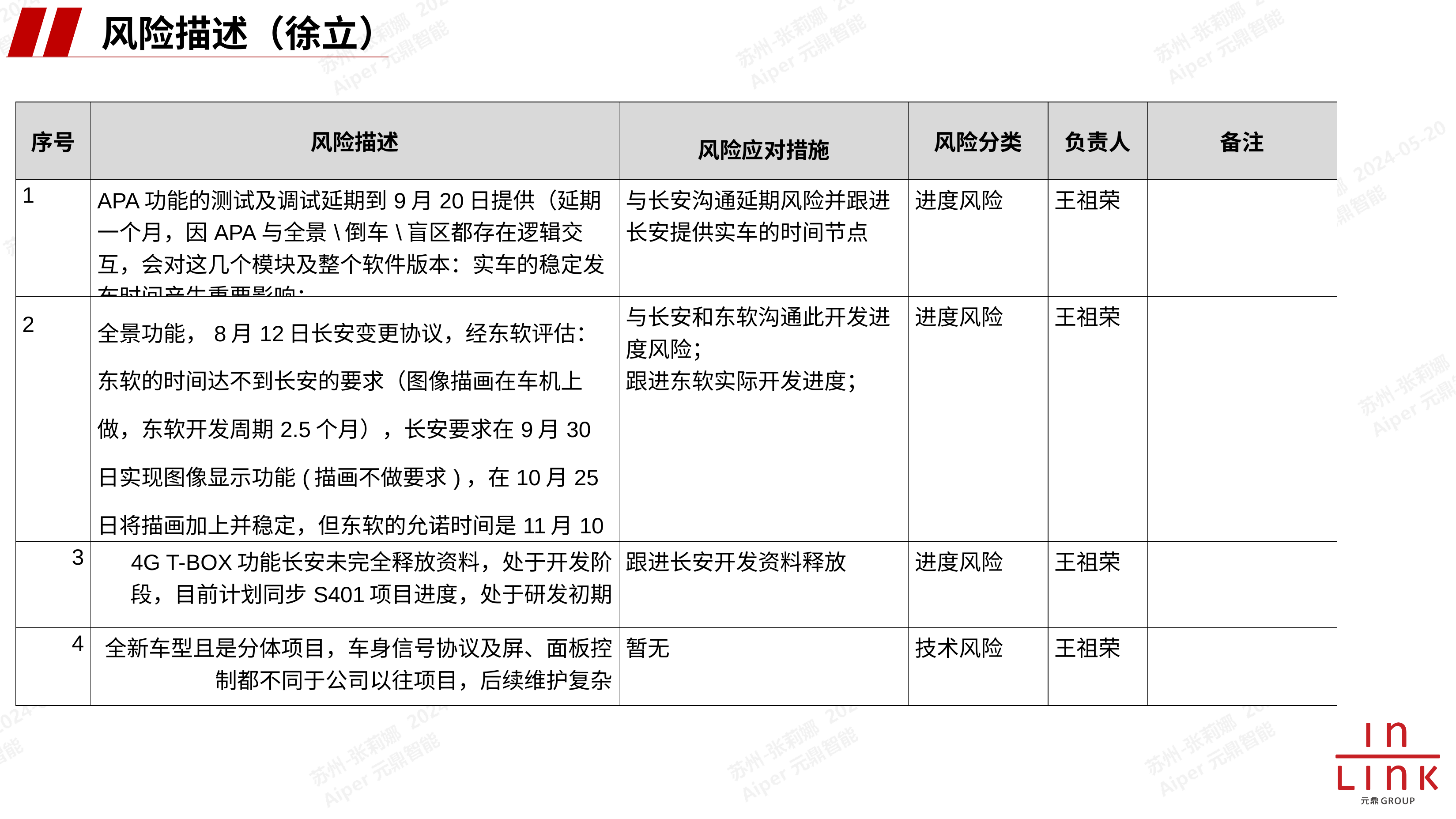

风险描述（徐立）
| 序号 | 风险描述 | 风险应对措施 | 风险分类 | 负责人 | 备注 |
| --- | --- | --- | --- | --- | --- |
| 1 | APA功能的测试及调试延期到9月20日提供（延期一个月，因APA与全景\倒车\盲区都存在逻辑交互，会对这几个模块及整个软件版本：实车的稳定发布时间产生重要影响； | 与长安沟通延期风险并跟进长安提供实车的时间节点 | 进度风险 | 王祖荣 |  |
| 2 | 全景功能，8月12日长安变更协议，经东软评估： 东软的时间达不到长安的要求（图像描画在车机上做，东软开发周期2.5个月），长安要求在9月30日实现图像显示功能(描画不做要求)，在10月25日将描画加上并稳定，但东软的允诺时间是11月10日 | 与长安和东软沟通此开发进度风险； 跟进东软实际开发进度； | 进度风险 | 王祖荣 |  |
| 3 | 4G T-BOX功能长安未完全释放资料，处于开发阶段，目前计划同步S401项目进度，处于研发初期 | 跟进长安开发资料释放 | 进度风险 | 王祖荣 |  |
| 4 | 全新车型且是分体项目，车身信号协议及屏、面板控制都不同于公司以往项目，后续维护复杂 | 暂无 | 技术风险 | 王祖荣 |  |